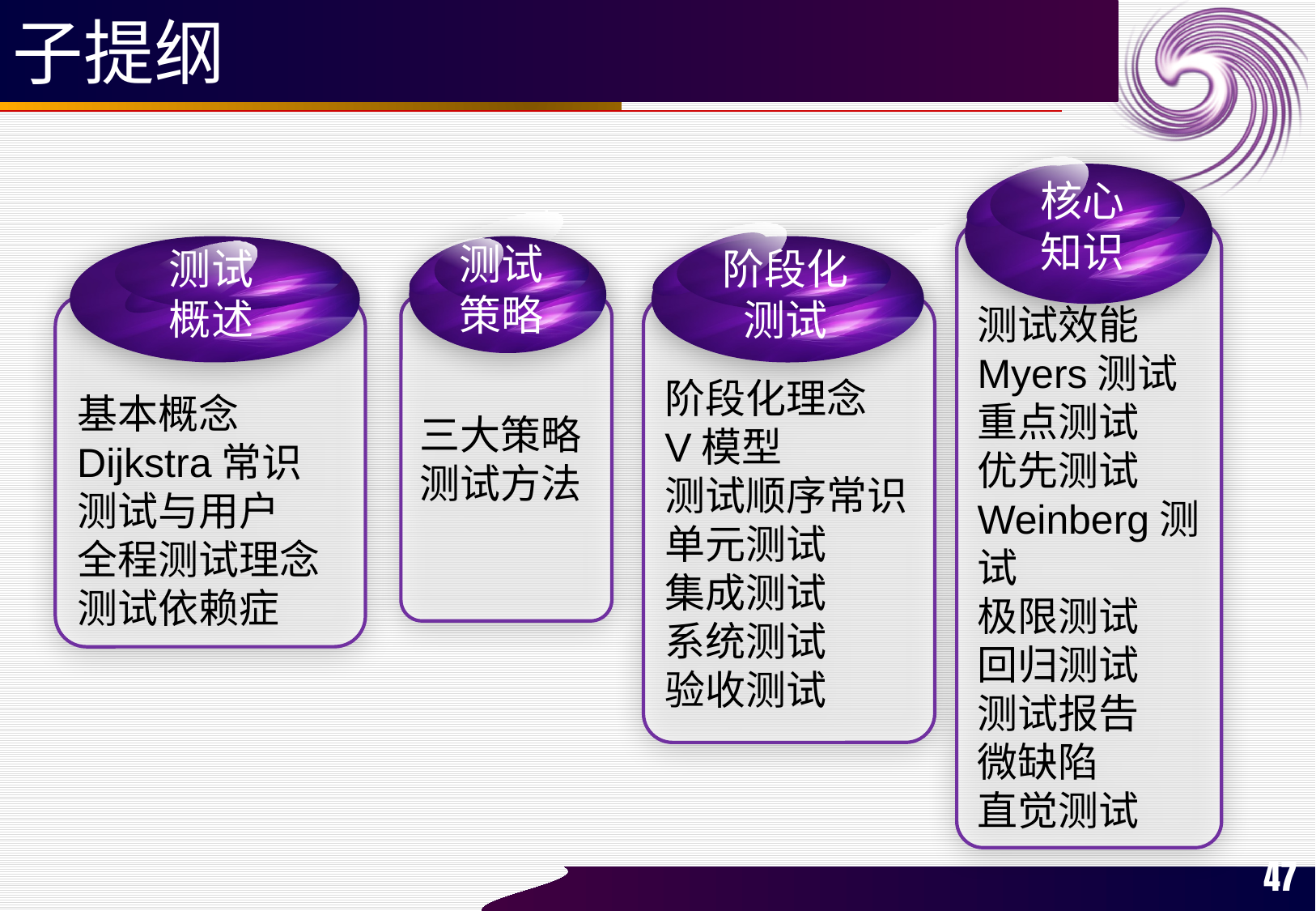

# 子提纲

核心
知识

测试效能
Myers测试
重点测试
优先测试
Weinberg测试
极限测试
回归测试
测试报告
微缺陷
直觉测试
测试策略

测试
概述
阶段化
测试

基本概念
Dijkstra常识
测试与用户
全程测试理念
测试依赖症
三大策略
测试方法

阶段化理念
V模型
测试顺序常识
单元测试
集成测试
系统测试
验收测试
47